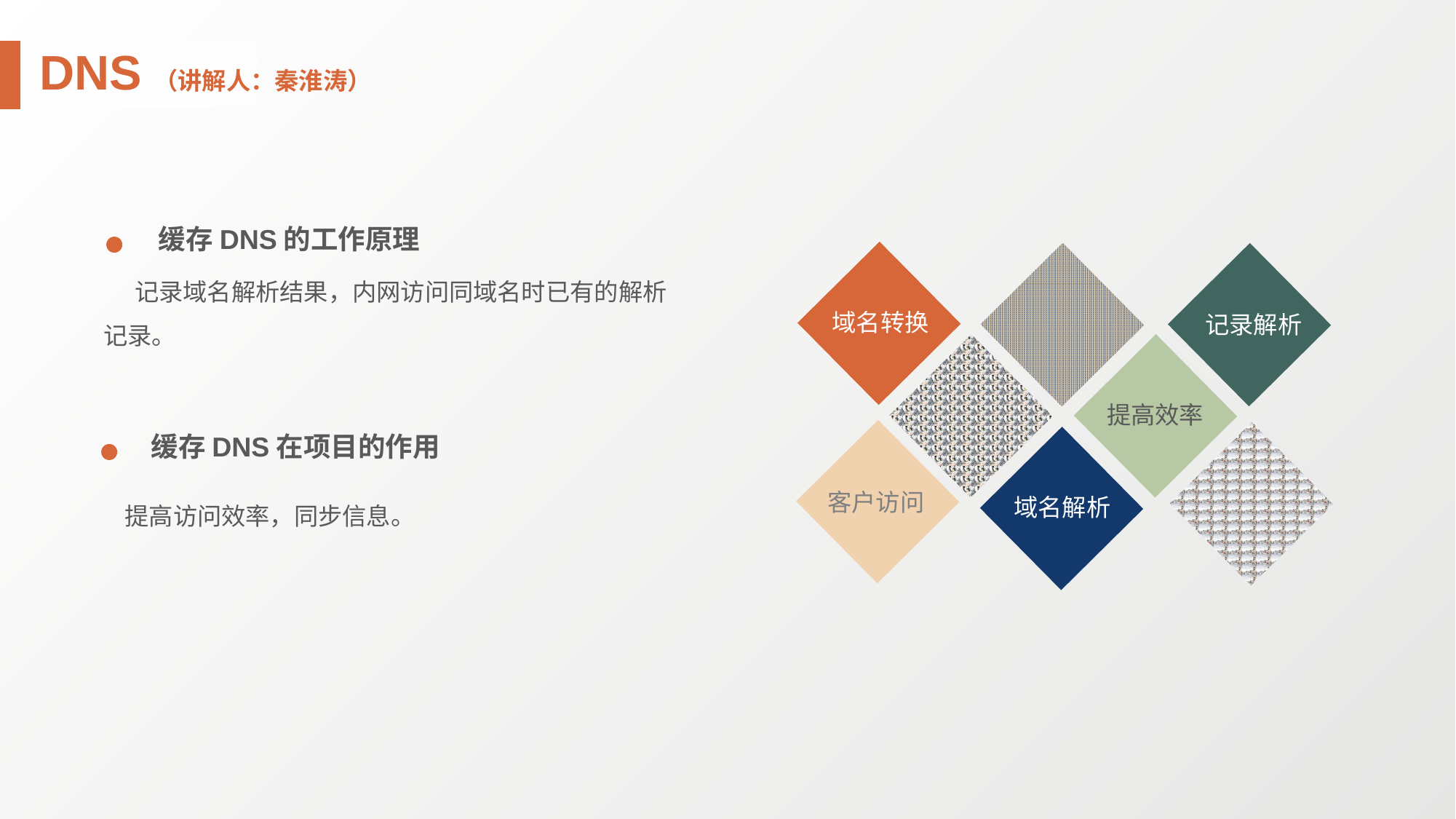

DNS（讲解人：秦淮涛）

      缓存DNS的工作原理

      记录域名解析结果，内网访问同域名时已有的解析记录。

域名转换
记录解析
提高效率
客户访问
域名解析
缓存DNS在项目的作用

      提高访问效率，同步信息。